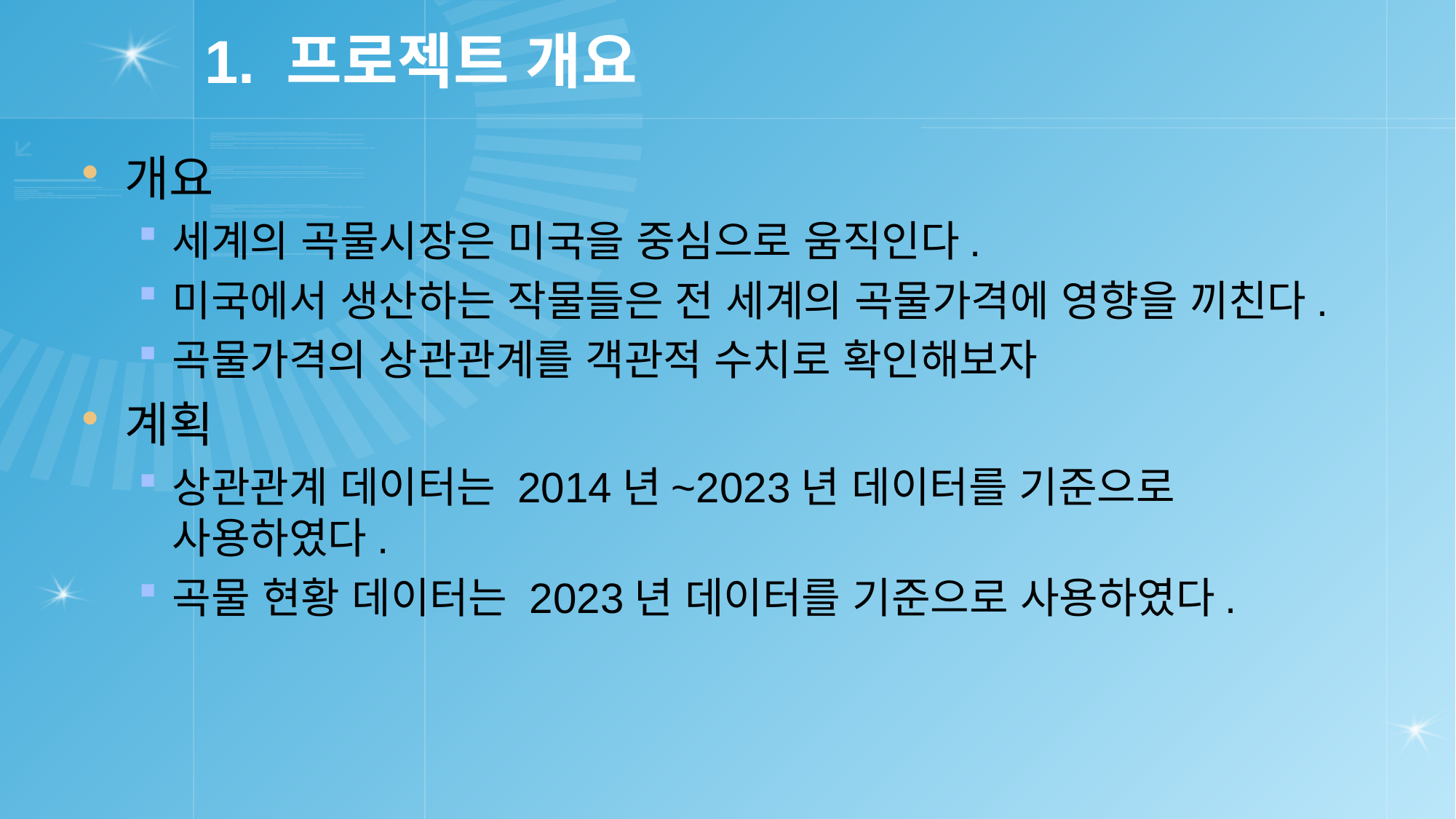

# 1. 프로젝트 개요
개요
세계의 곡물시장은 미국을 중심으로 움직인다.
미국에서 생산하는 작물들은 전 세계의 곡물가격에 영향을 끼친다.
곡물가격의 상관관계를 객관적 수치로 확인해보자
계획
상관관계 데이터는 2014년~2023년 데이터를 기준으로 사용하였다.
곡물 현황 데이터는 2023년 데이터를 기준으로 사용하였다.